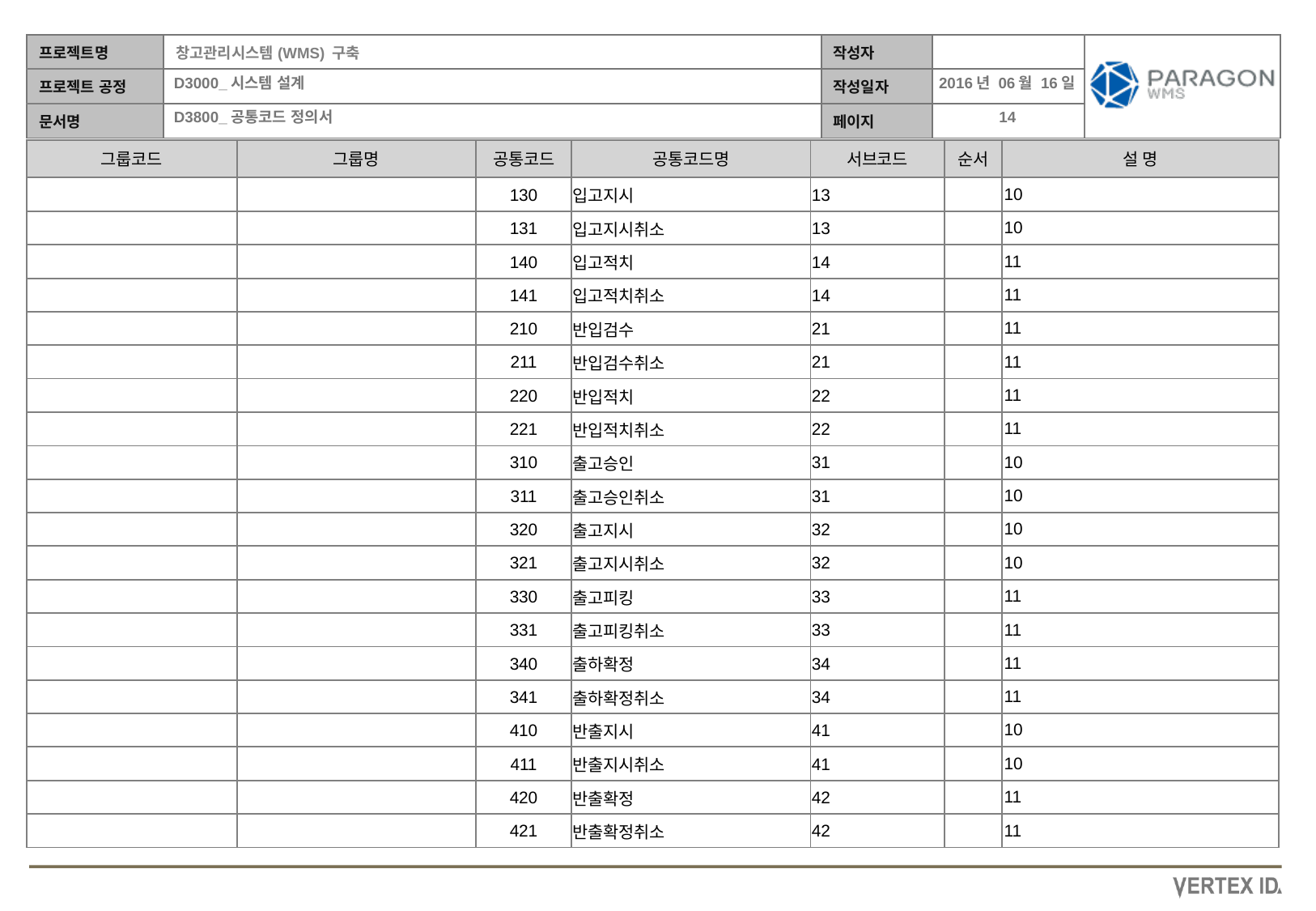

2016년 06월 16일
| 그룹코드 | 그룹명 | 공통코드 | 공통코드명 | 서브코드 | 순서 | 설 명 |
| --- | --- | --- | --- | --- | --- | --- |
|  |  | 130 | 입고지시 | 13 |  | 10 |
| --- | --- | --- | --- | --- | --- | --- |
|  |  | 131 | 입고지시취소 | 13 |  | 10 |
|  |  | 140 | 입고적치 | 14 |  | 11 |
|  |  | 141 | 입고적치취소 | 14 |  | 11 |
|  |  | 210 | 반입검수 | 21 |  | 11 |
|  |  | 211 | 반입검수취소 | 21 |  | 11 |
|  |  | 220 | 반입적치 | 22 |  | 11 |
|  |  | 221 | 반입적치취소 | 22 |  | 11 |
|  |  | 310 | 출고승인 | 31 |  | 10 |
|  |  | 311 | 출고승인취소 | 31 |  | 10 |
|  |  | 320 | 출고지시 | 32 |  | 10 |
|  |  | 321 | 출고지시취소 | 32 |  | 10 |
|  |  | 330 | 출고피킹 | 33 |  | 11 |
|  |  | 331 | 출고피킹취소 | 33 |  | 11 |
|  |  | 340 | 출하확정 | 34 |  | 11 |
|  |  | 341 | 출하확정취소 | 34 |  | 11 |
|  |  | 410 | 반출지시 | 41 |  | 10 |
|  |  | 411 | 반출지시취소 | 41 |  | 10 |
|  |  | 420 | 반출확정 | 42 |  | 11 |
|  |  | 421 | 반출확정취소 | 42 |  | 11 |